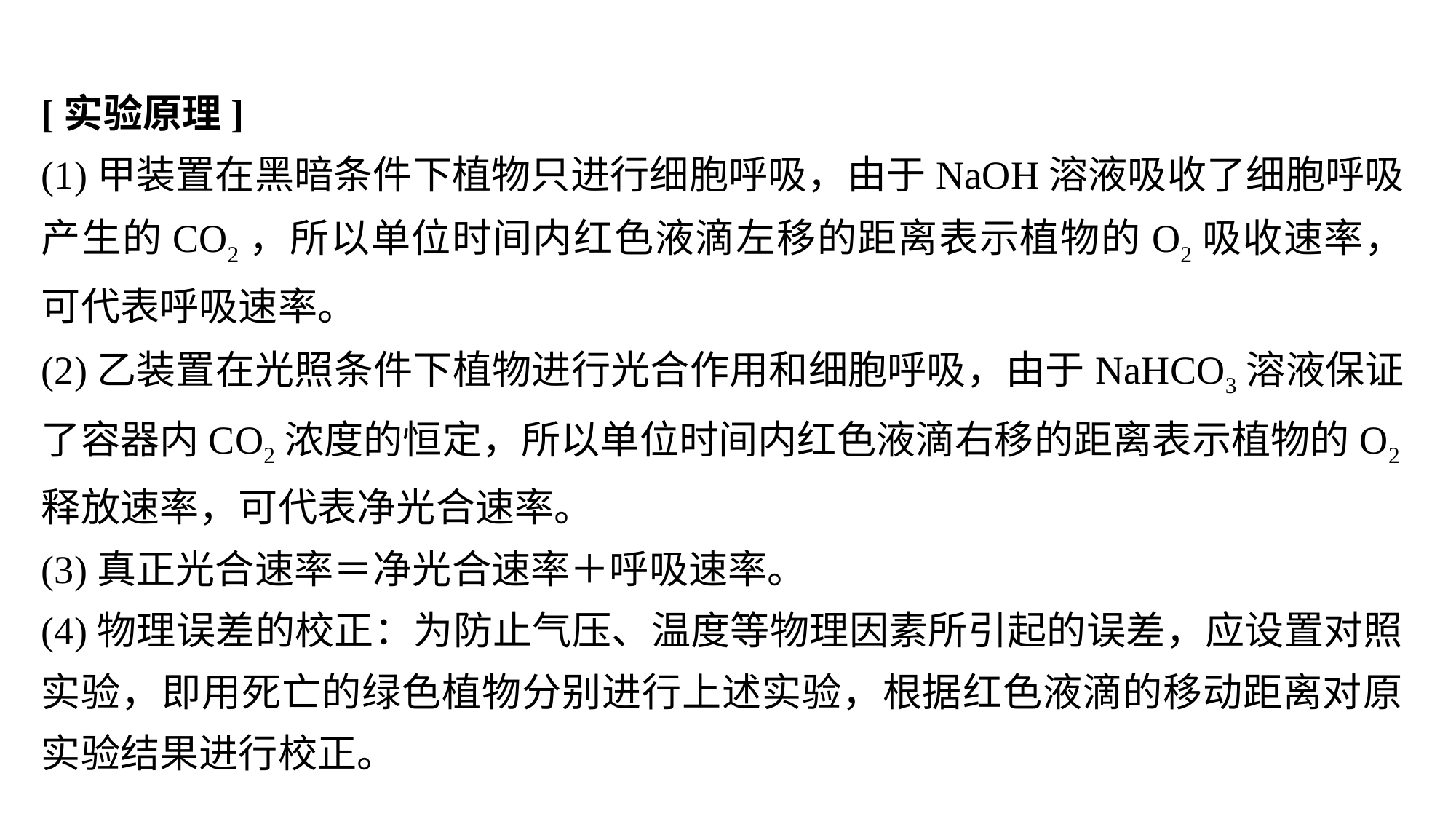

[实验原理]
(1)甲装置在黑暗条件下植物只进行细胞呼吸，由于NaOH溶液吸收了细胞呼吸产生的CO2，所以单位时间内红色液滴左移的距离表示植物的O2吸收速率，可代表呼吸速率。
(2)乙装置在光照条件下植物进行光合作用和细胞呼吸，由于NaHCO3溶液保证了容器内CO2浓度的恒定，所以单位时间内红色液滴右移的距离表示植物的O2释放速率，可代表净光合速率。
(3)真正光合速率＝净光合速率＋呼吸速率。
(4)物理误差的校正：为防止气压、温度等物理因素所引起的误差，应设置对照实验，即用死亡的绿色植物分别进行上述实验，根据红色液滴的移动距离对原实验结果进行校正。